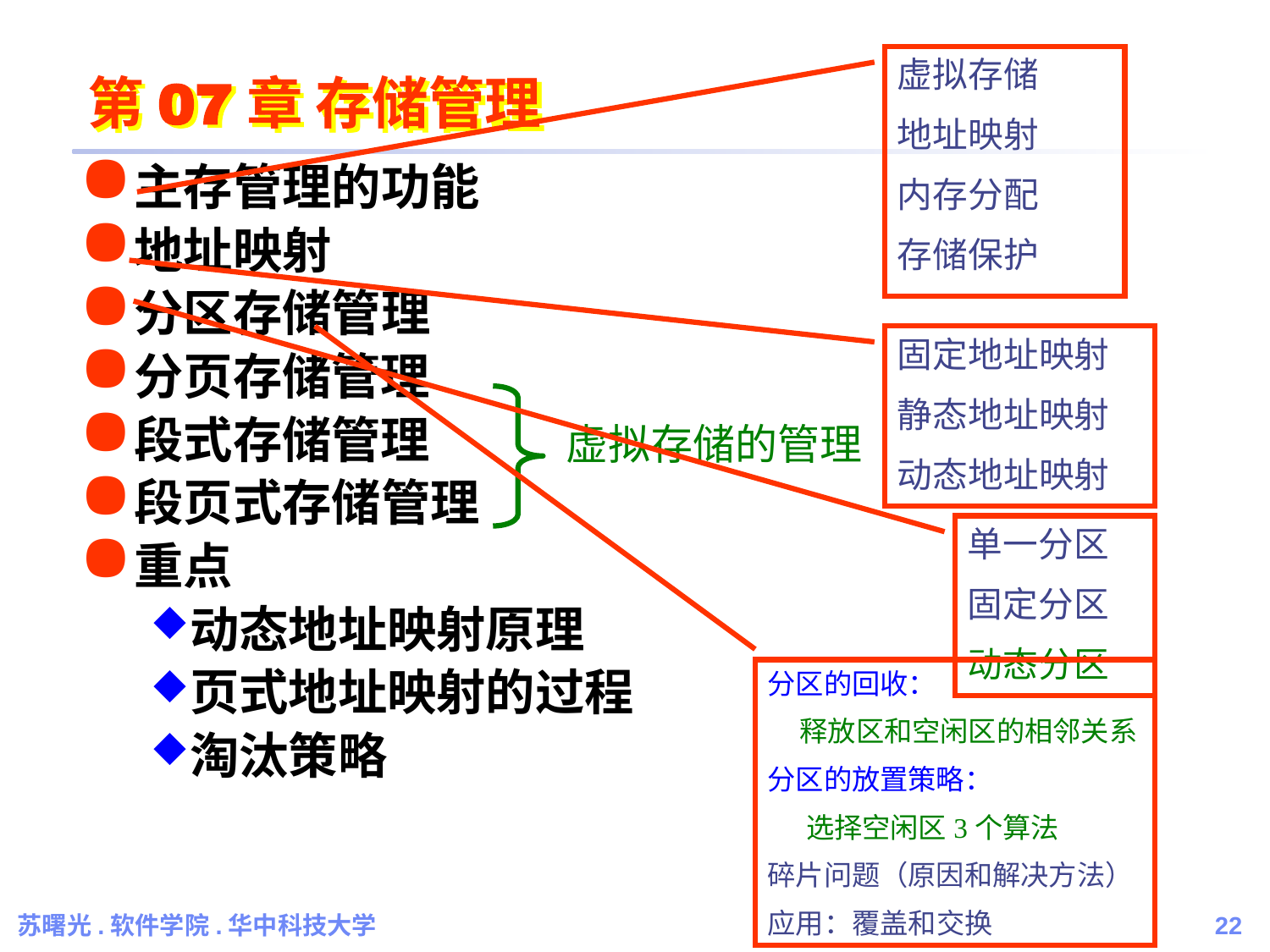

# 第07章 存储管理
虚拟存储
地址映射
内存分配
存储保护
主存管理的功能
地址映射
分区存储管理
分页存储管理
段式存储管理
段页式存储管理
重点
动态地址映射原理
页式地址映射的过程
淘汰策略
固定地址映射
静态地址映射
动态地址映射

虚拟存储的管理
单一分区
固定分区
动态分区
分区的回收：
    释放区和空闲区的相邻关系
分区的放置策略：
     选择空闲区3个算法
碎片问题（原因和解决方法）
应用：覆盖和交换
苏曙光.软件学院.华中科技大学
22